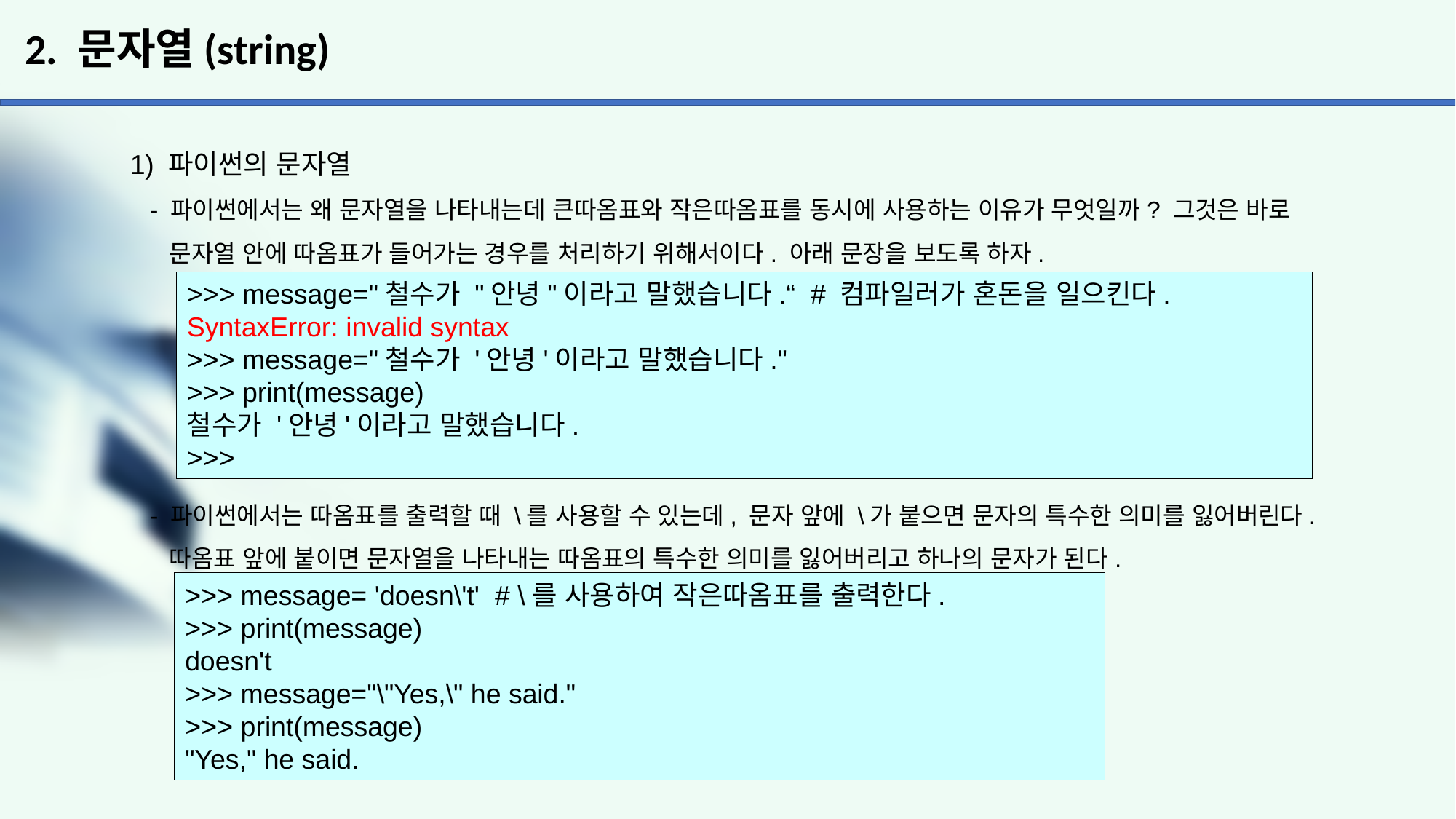

# 2. 문자열(string)
1) 파이썬의 문자열
   - 파이썬에서는 왜 문자열을 나타내는데 큰따옴표와 작은따옴표를 동시에 사용하는 이유가 무엇일까? 그것은 바로
     문자열 안에 따옴표가 들어가는 경우를 처리하기 위해서이다. 아래 문장을 보도록 하자.

   - 파이썬에서는 따옴표를 출력할 때 \를 사용할 수 있는데, 문자 앞에 \가 붙으면 문자의 특수한 의미를 잃어버린다.
     따옴표 앞에 붙이면 문자열을 나타내는 따옴표의 특수한 의미를 잃어버리고 하나의 문자가 된다.
>>> message="철수가 "안녕"이라고 말했습니다.“  # 컴파일러가 혼돈을 일으킨다.
SyntaxError: invalid syntax
>>> message="철수가 '안녕'이라고 말했습니다."
>>> print(message)
철수가 '안녕'이라고 말했습니다.
>>>
>>> message= 'doesn\'t'  # \를 사용하여 작은따옴표를 출력한다.
>>> print(message)
doesn't
>>> message="\"Yes,\" he said."
>>> print(message)
"Yes," he said.